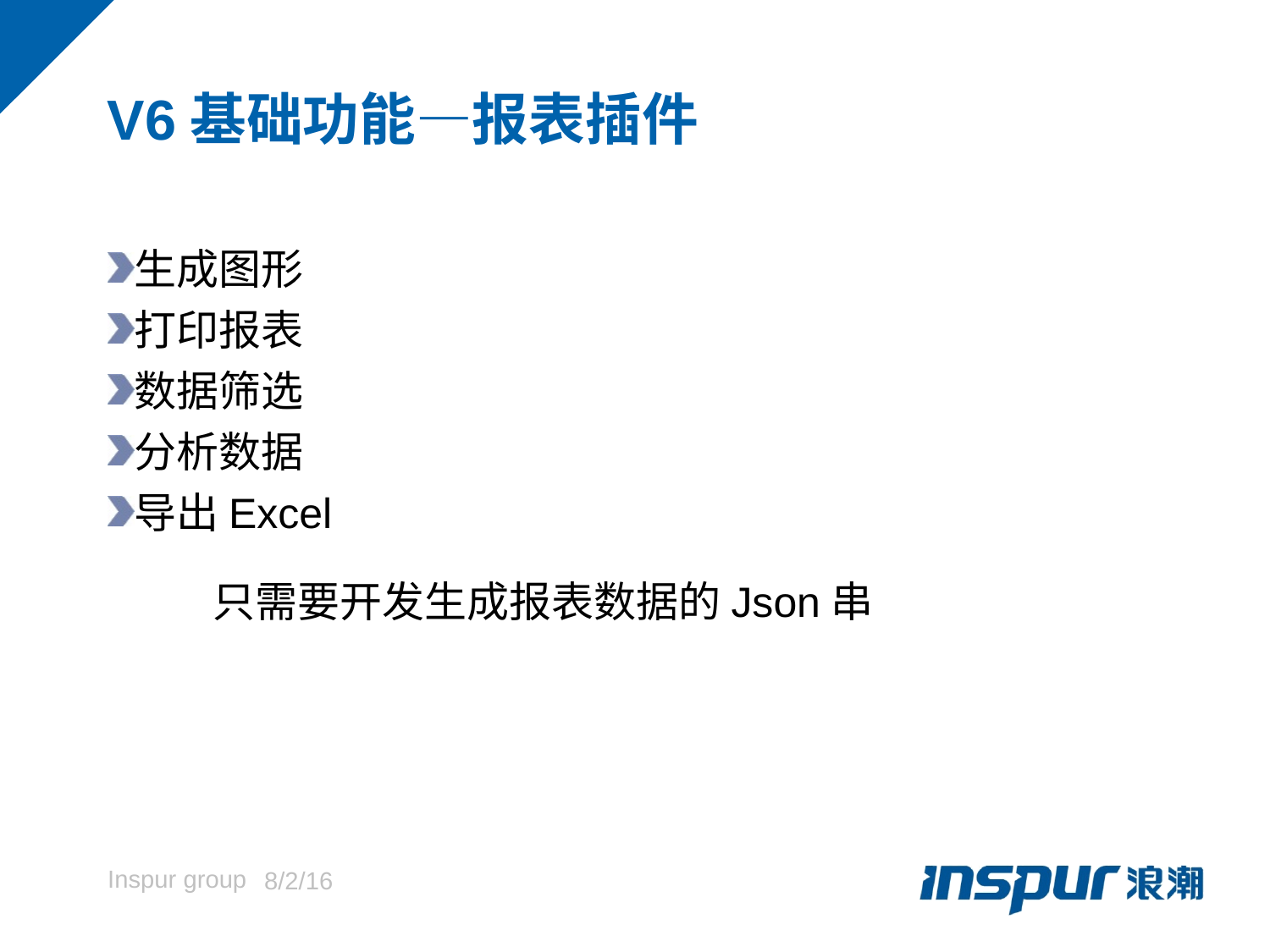

V6基础功能—报表插件
生成图形
打印报表
数据筛选
分析数据
导出Excel

          只需要开发生成报表数据的Json串
Inspur group
8/2/16